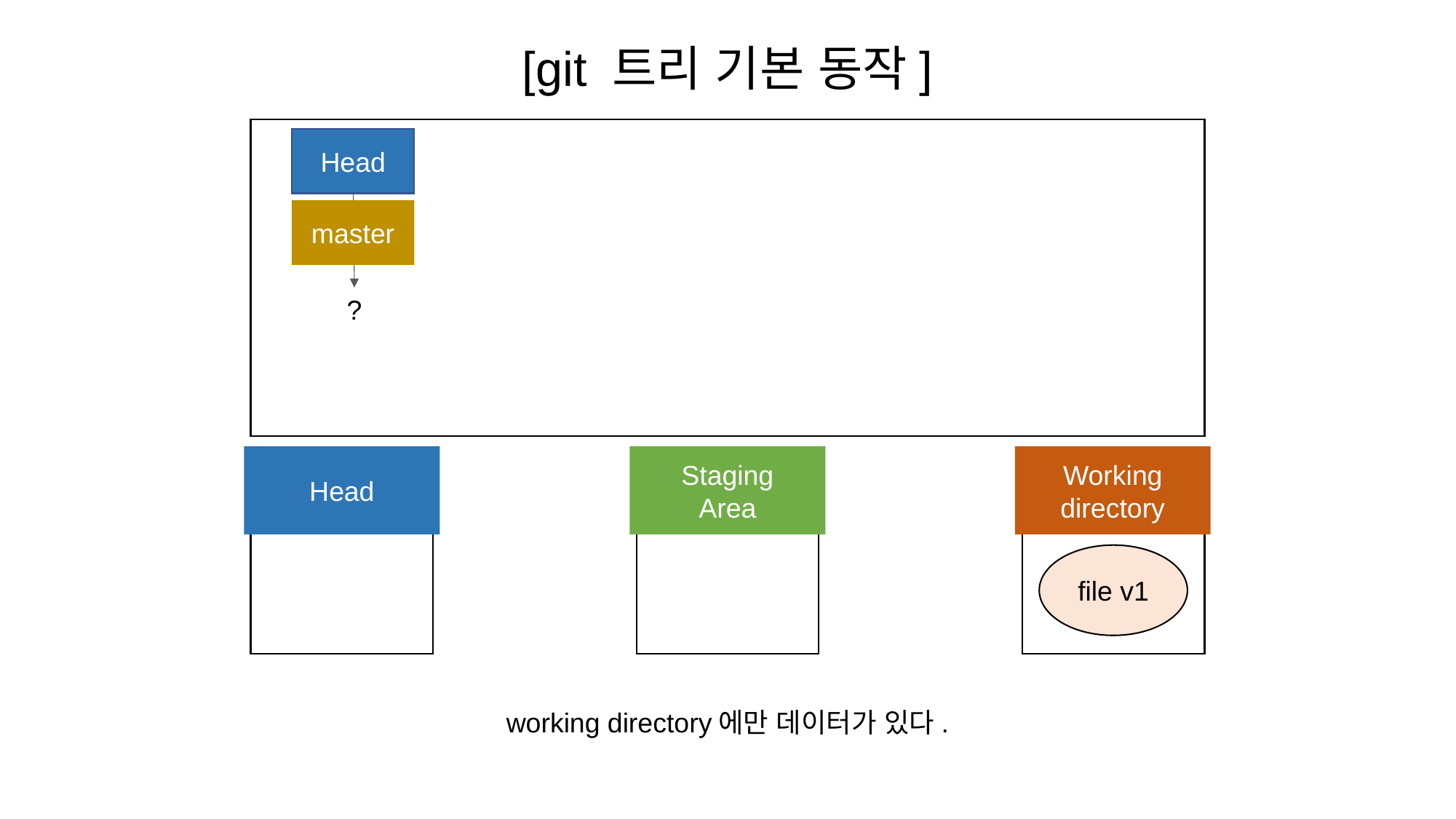

[git 트리 기본 동작]

Head
master
?
Head
Staging
Area
Working
directory

file v1
working directory에만 데이터가 있다.